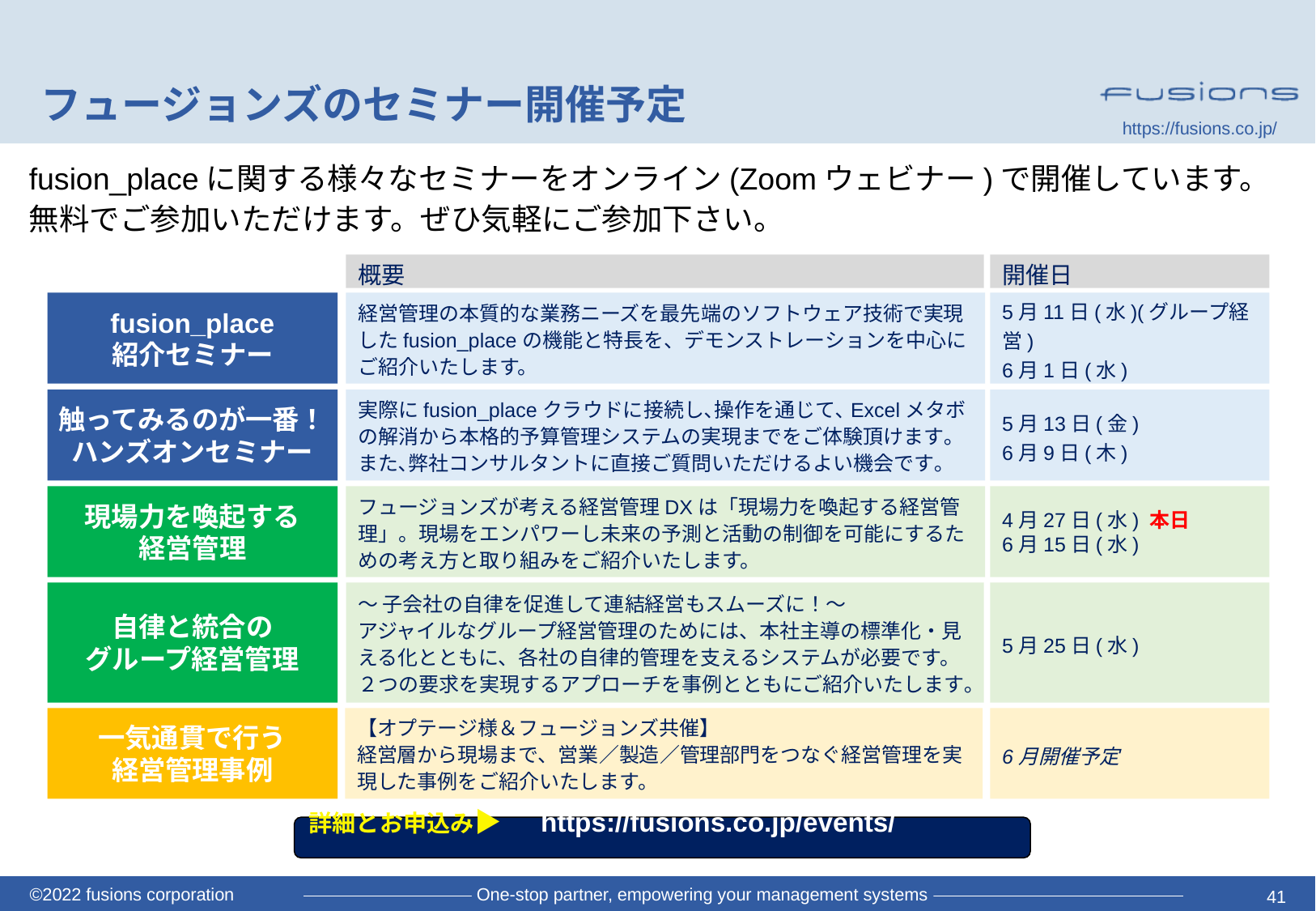

# フュージョンズのセミナー開催予定
fusion_placeに関する様々なセミナーをオンライン(Zoomウェビナー)で開催しています。無料でご参加いただけます。ぜひ気軽にご参加下さい。
概要
開催日
fusion_place
紹介セミナー
経営管理の本質的な業務ニーズを最先端のソフトウェア技術で実現したfusion_placeの機能と特長を、デモンストレーションを中心にご紹介いたします。
5月11日(水)(グループ経営)
6月1日(水)
触ってみるのが一番！
ハンズオンセミナー
実際にfusion_placeクラウドに接続し､操作を通じて､Excelメタボの解消から本格的予算管理システムの実現までをご体験頂けます｡
また､弊社コンサルタントに直接ご質問いただけるよい機会です｡
5月13日(金)
6月9日(木)
現場力を喚起する
経営管理
フュージョンズが考える経営管理DXは「現場力を喚起する経営管理」。現場をエンパワーし未来の予測と活動の制御を可能にするための考え方と取り組みをご紹介いたします。
4月27日(水) 本日
6月15日(水)
自律と統合の
グループ経営管理
～ 子会社の自律を促進して連結経営もスムーズに！～
アジャイルなグループ経営管理のためには、本社主導の標準化・見える化とともに、各社の自律的管理を支えるシステムが必要です。２つの要求を実現するアプローチを事例とともにご紹介いたします｡
5月25日(水)
一気通貫で行う
経営管理事例
【オプテージ様＆フュージョンズ共催】
経営層から現場まで、営業／製造／管理部門をつなぐ経営管理を実現した事例をご紹介いたします。
6月開催予定
詳細とお申込み▶　 https://fusions.co.jp/events/